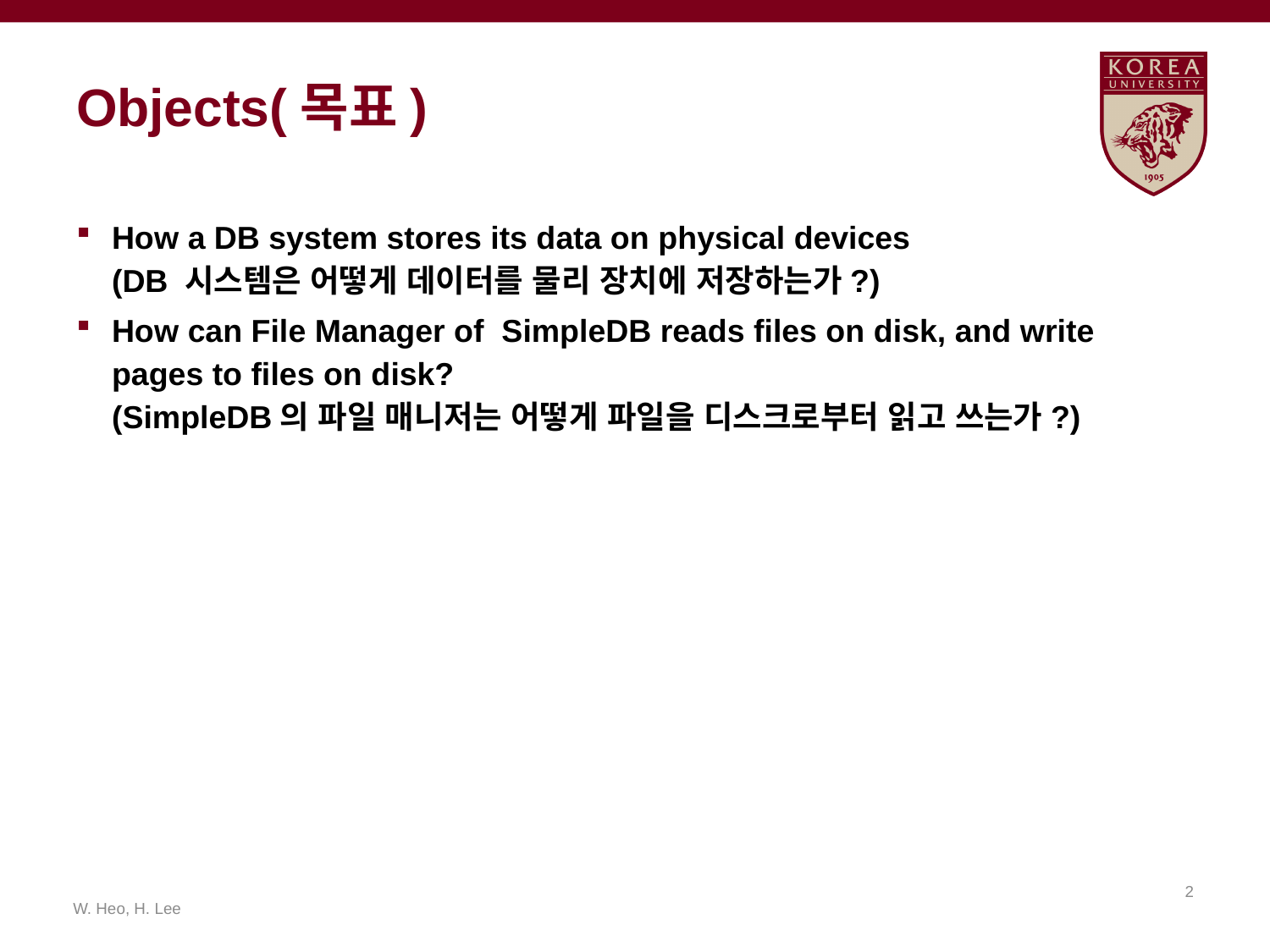

# Objects(목표)
How a DB system stores its data on physical devices
(DB 시스템은 어떻게 데이터를 물리 장치에 저장하는가?)
How can File Manager of  SimpleDB reads files on disk, and write pages to files on disk?
(SimpleDB의 파일 매니저는 어떻게 파일을 디스크로부터 읽고 쓰는가?)

2